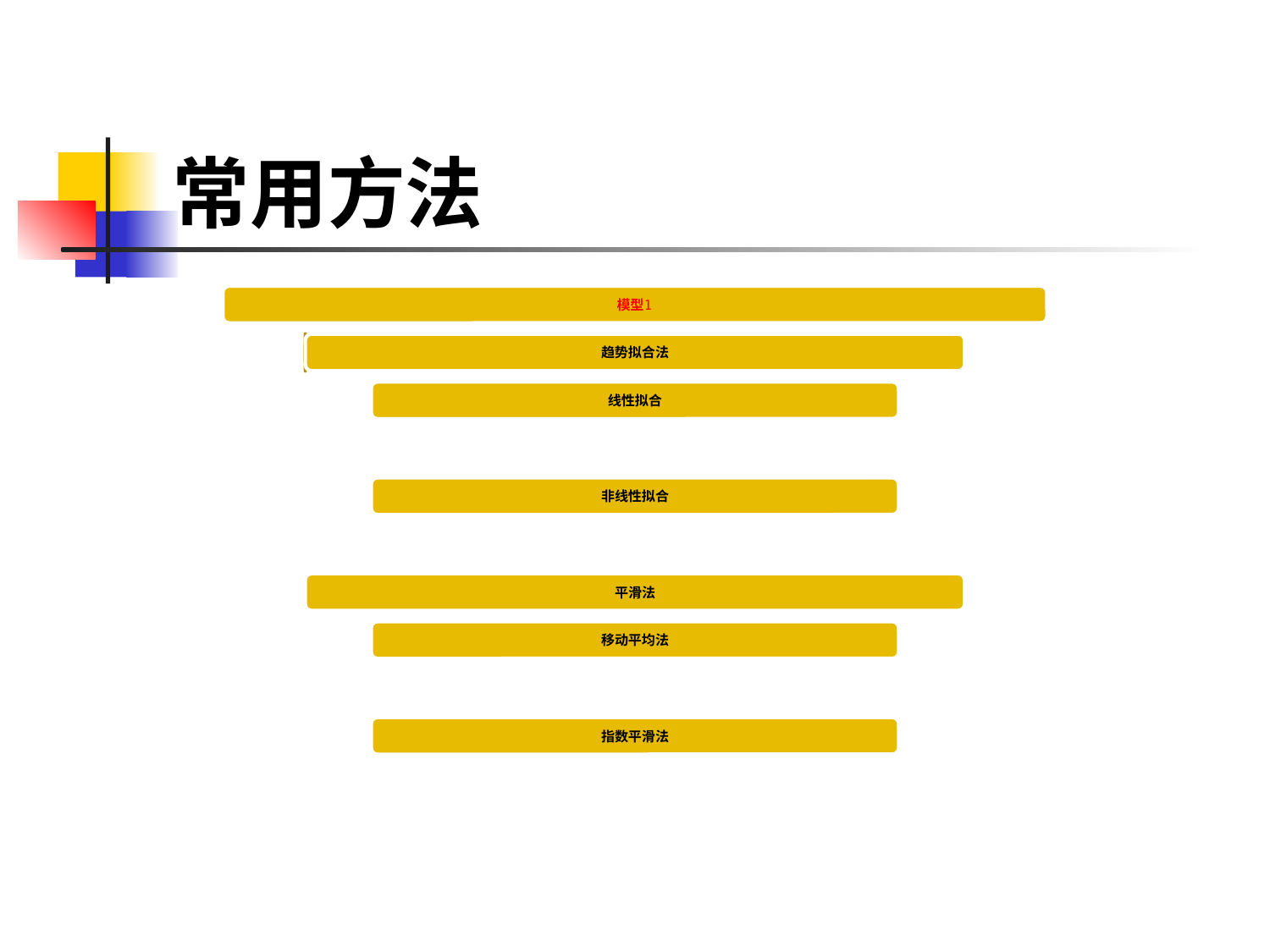

# 常用方法
模型1
趋势拟合法
线性拟合
非线性拟合
平滑法
移动平均法
指数平滑法